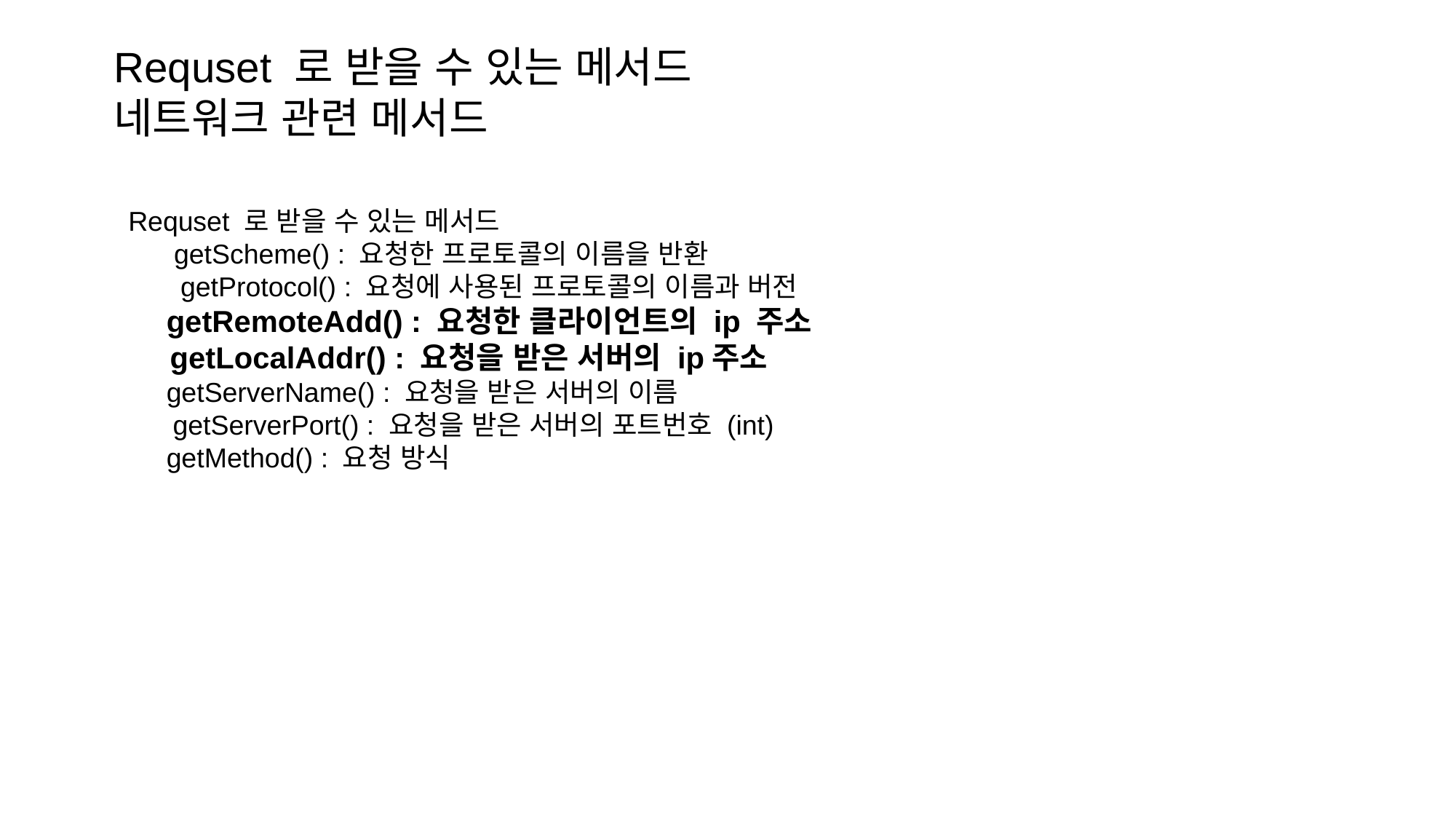

Requset 로 받을 수 있는 메서드
네트워크 관련 메서드
Requset 로 받을 수 있는 메서드
      getScheme() : 요청한 프로토콜의 이름을 반환
      getProtocol() : 요청에 사용된 프로토콜의 이름과 버전
     getRemoteAdd() : 요청한 클라이언트의 ip 주소
     getLocalAddr() : 요청을 받은 서버의 ip주소
     getServerName() : 요청을 받은 서버의 이름
     getServerPort() : 요청을 받은 서버의 포트번호 (int)
     getMethod() : 요청 방식